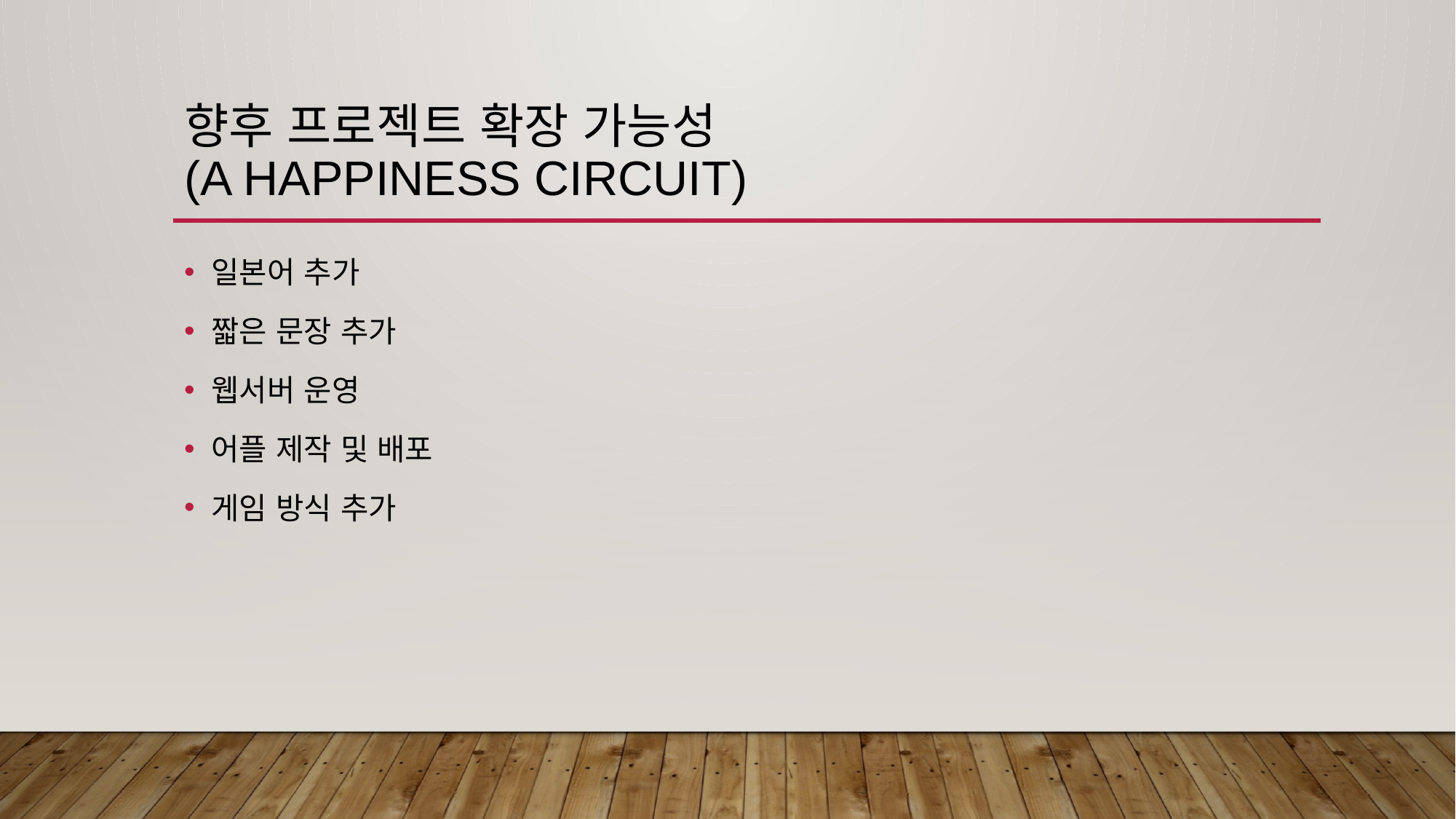

# 향후 프로젝트 확장 가능성 (A Happiness Circuit)
일본어 추가
짧은 문장 추가
웹서버 운영
어플 제작 및 배포
게임 방식 추가